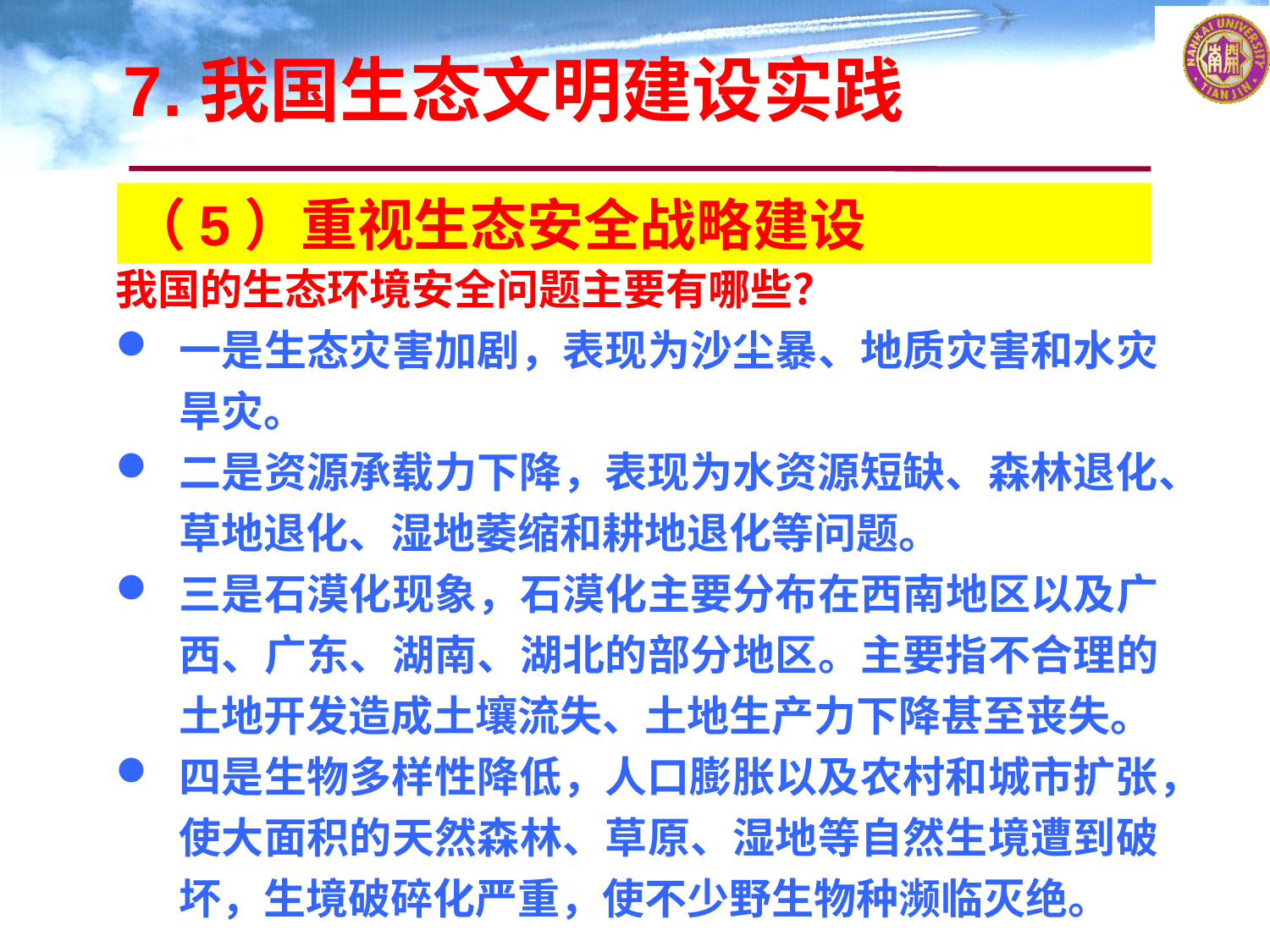

7.我国生态文明建设实践

（5）重视生态安全战略建设
我国的生态环境安全问题主要有哪些？
一是生态灾害加剧，表现为沙尘暴、地质灾害和水灾旱灾。
二是资源承载力下降，表现为水资源短缺、森林退化、草地退化、湿地萎缩和耕地退化等问题。
三是石漠化现象，石漠化主要分布在西南地区以及广西、广东、湖南、湖北的部分地区。主要指不合理的土地开发造成土壤流失、土地生产力下降甚至丧失。
四是生物多样性降低，人口膨胀以及农村和城市扩张，使大面积的天然森林、草原、湿地等自然生境遭到破坏，生境破碎化严重，使不少野生物种濒临灭绝。